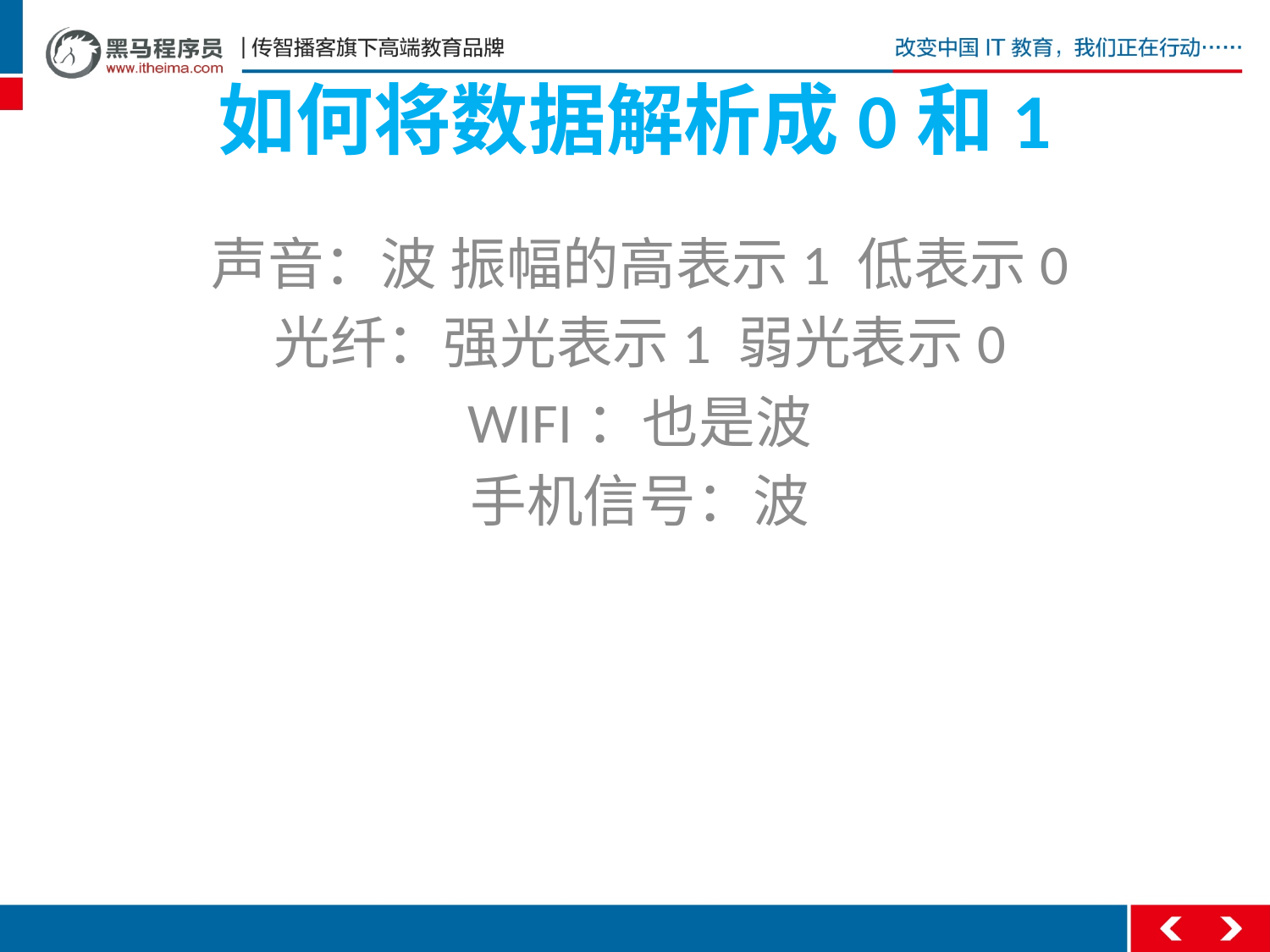

# 如何将数据解析成0和1
声音：波 振幅的高表示1 低表示0
光纤：强光表示1 弱光表示0
WIFI：也是波
手机信号：波